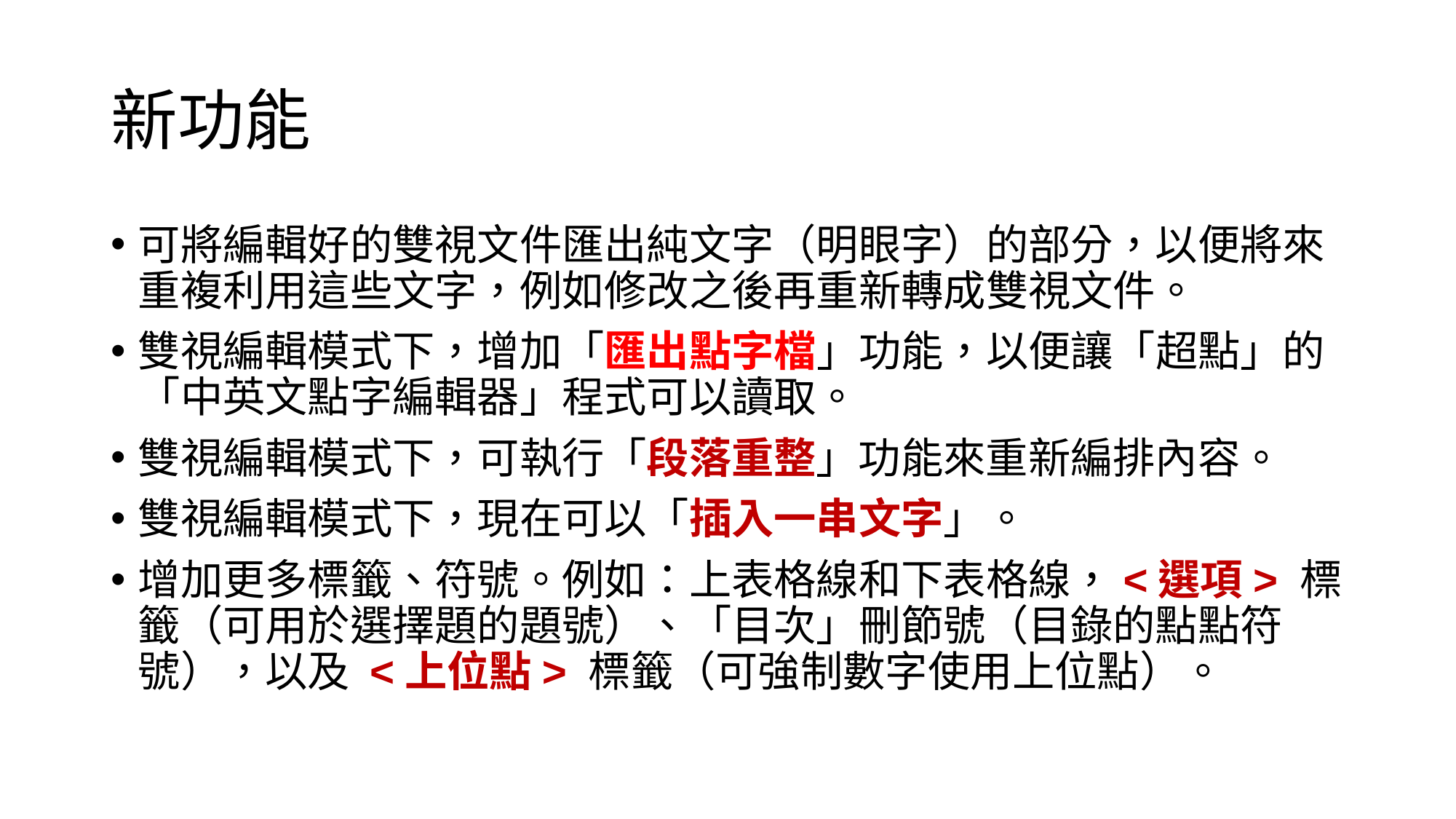

# 新功能
可將編輯好的雙視文件匯出純文字（明眼字）的部分，以便將來重複利用這些文字，例如修改之後再重新轉成雙視文件。
雙視編輯模式下，增加「匯出點字檔」功能，以便讓「超點」的「中英文點字編輯器」程式可以讀取。
雙視編輯模式下，可執行「段落重整」功能來重新編排內容。
雙視編輯模式下，現在可以「插入一串文字」。
增加更多標籤、符號。例如：上表格線和下表格線，<選項> 標籤（可用於選擇題的題號）、「目次」刪節號（目錄的點點符號），以及 <上位點> 標籤（可強制數字使用上位點）。